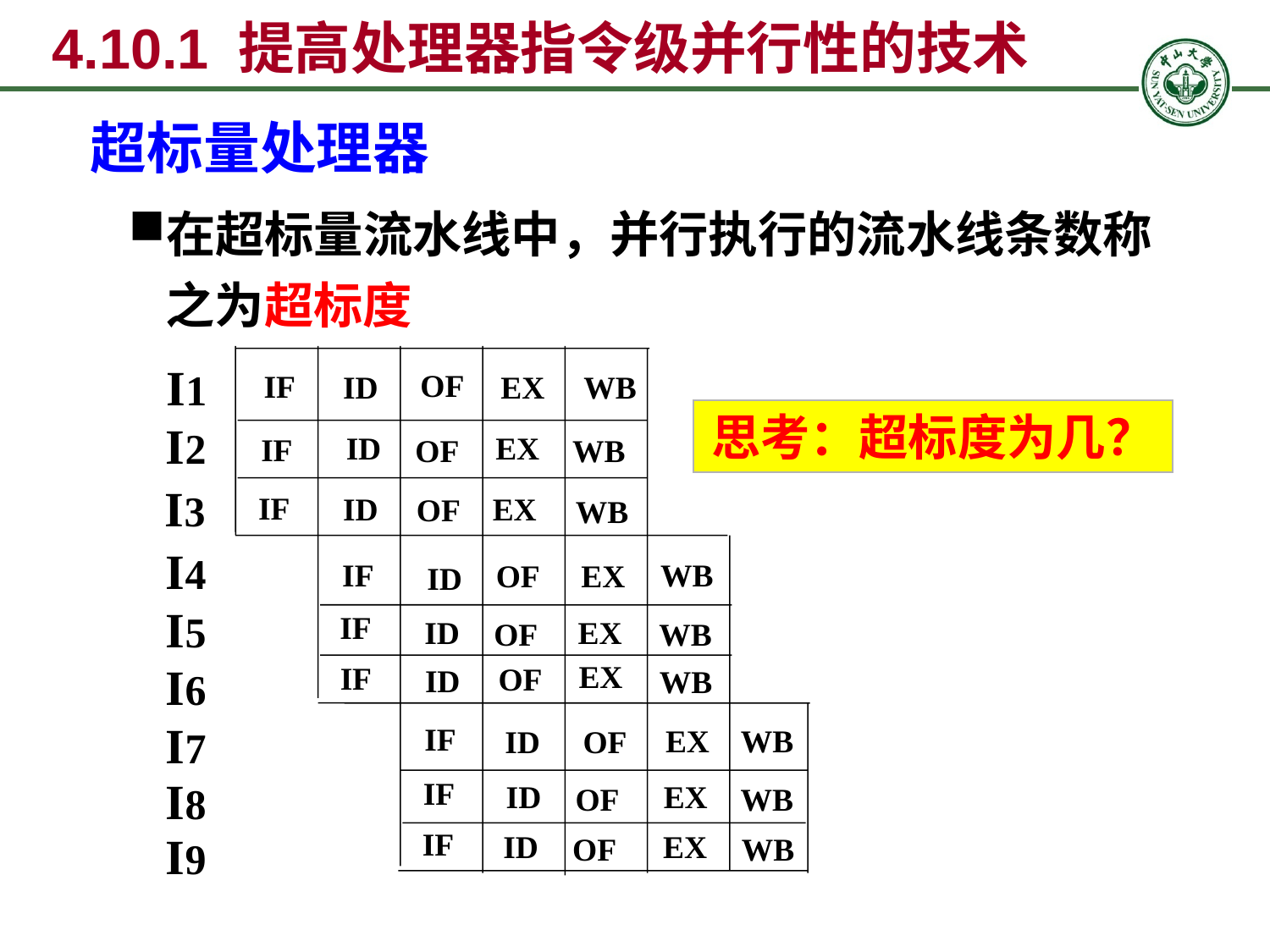

4.10.1 提高处理器指令级并行性的技术
超标量处理器
在超标量流水线中，并行执行的流水线条数称之为超标度

I1
OF
IF
ID
EX
WB
I2

ID
EX
IF
OF
WB
I3

IF
ID
EX
OF
WB
I4

IF
WB
OF
EX
ID
I5
IF

ID
EX
OF
WB
I6
EX
IF
OF
ID

WB

I7
IF
WB
EX
OF
ID
I8
IF

ID
EX
OF
WB
IF
I9
ID
EX

OF
WB

思考：超标度为几？